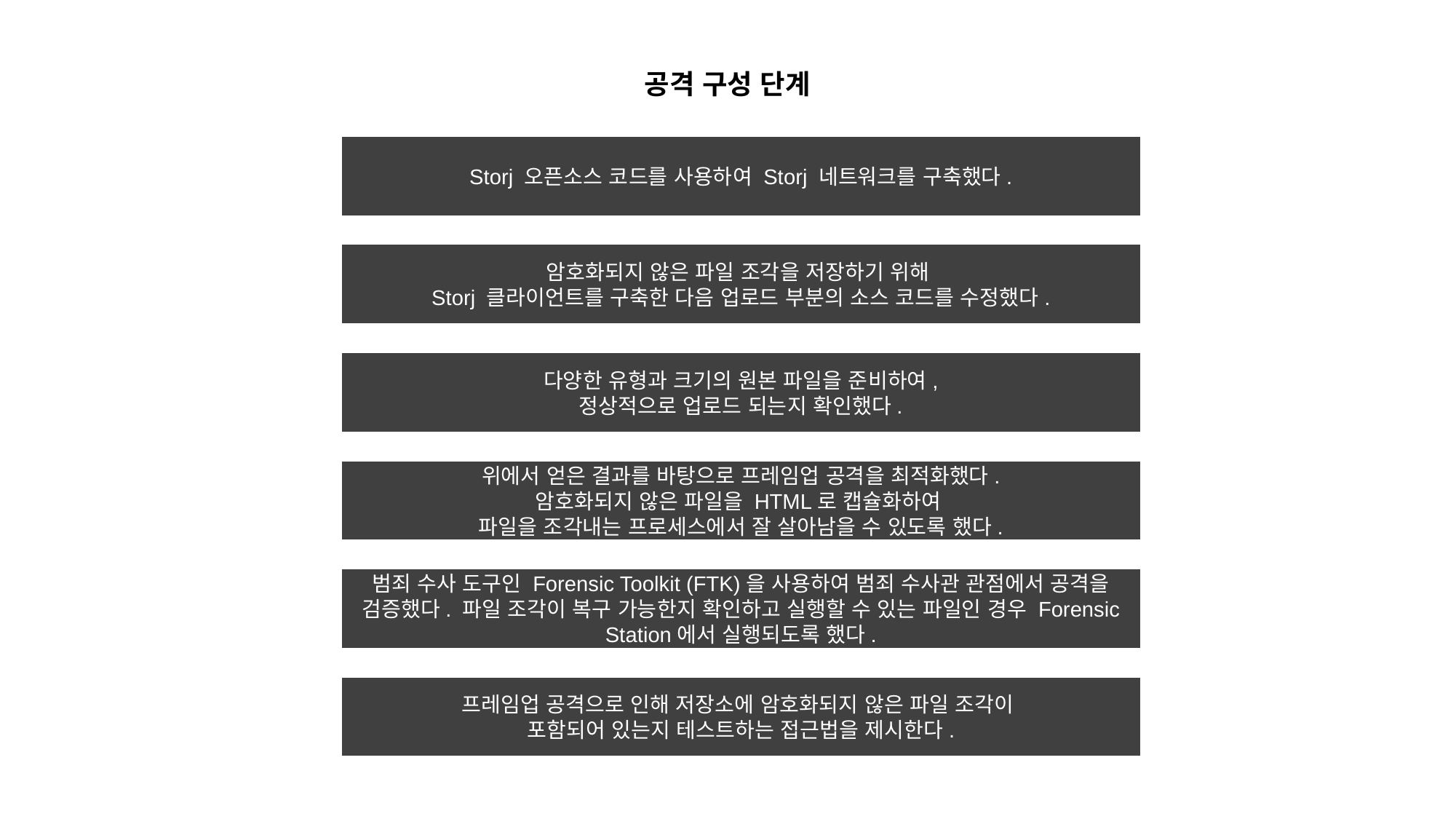

공격 구성 단계
Storj 오픈소스 코드를 사용하여 Storj 네트워크를 구축했다.
암호화되지 않은 파일 조각을 저장하기 위해
Storj 클라이언트를 구축한 다음 업로드 부분의 소스 코드를 수정했다.
다양한 유형과 크기의 원본 파일을 준비하여,
정상적으로 업로드 되는지 확인했다.
위에서 얻은 결과를 바탕으로 프레임업 공격을 최적화했다.
암호화되지 않은 파일을 HTML로 캡슐화하여
파일을 조각내는 프로세스에서 잘 살아남을 수 있도록 했다.
범죄 수사 도구인 Forensic Toolkit (FTK)을 사용하여 범죄 수사관 관점에서 공격을 검증했다. 파일 조각이 복구 가능한지 확인하고 실행할 수 있는 파일인 경우 Forensic Station에서 실행되도록 했다.
프레임업 공격으로 인해 저장소에 암호화되지 않은 파일 조각이
포함되어 있는지 테스트하는 접근법을 제시한다.